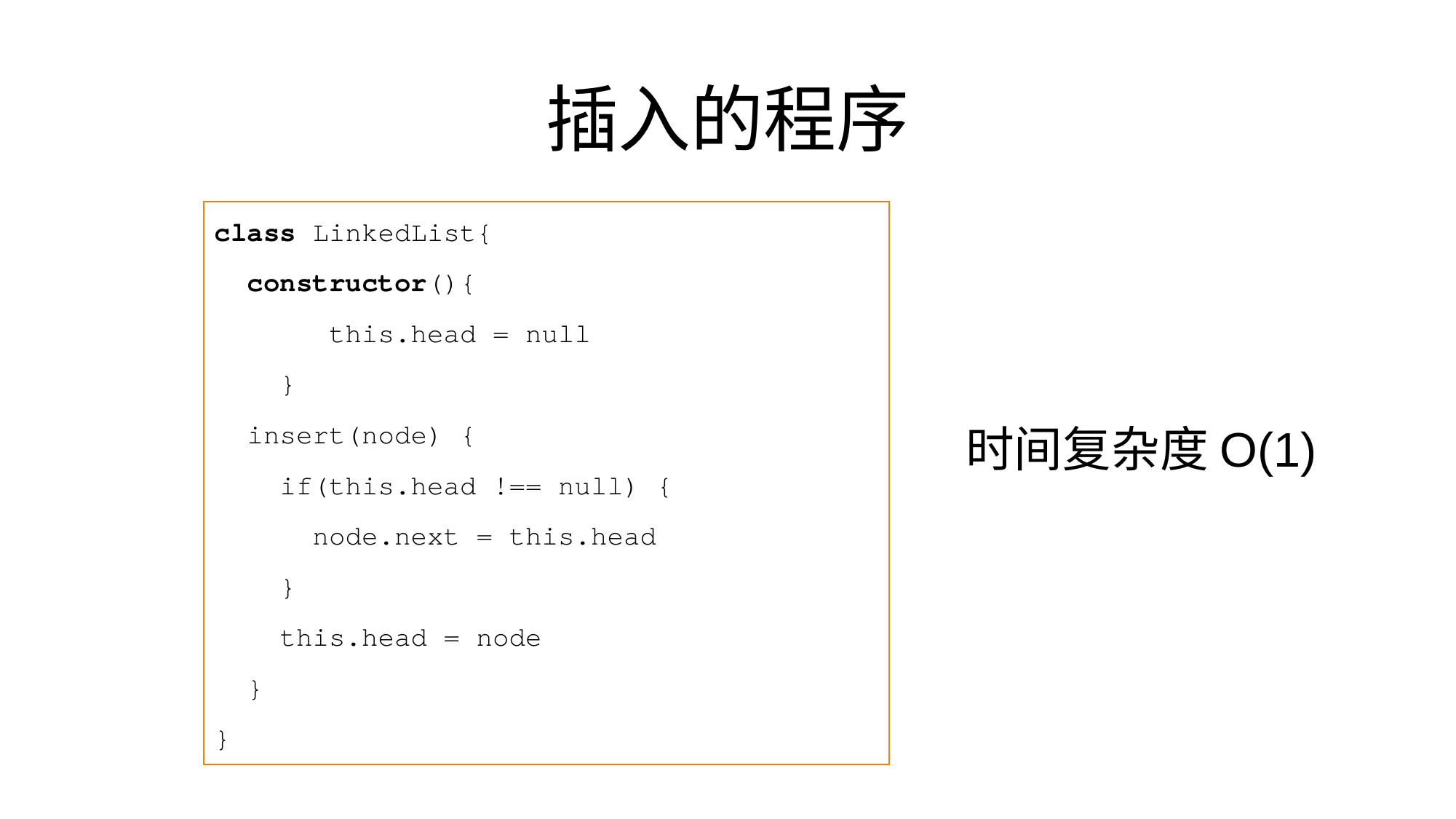

# 插入的程序
class LinkedList{
  constructor(){
       this.head = null
    }
  insert(node) {
    if(this.head !== null) {
      node.next = this.head
    }
    this.head = node
  }
}
时间复杂度O(1)